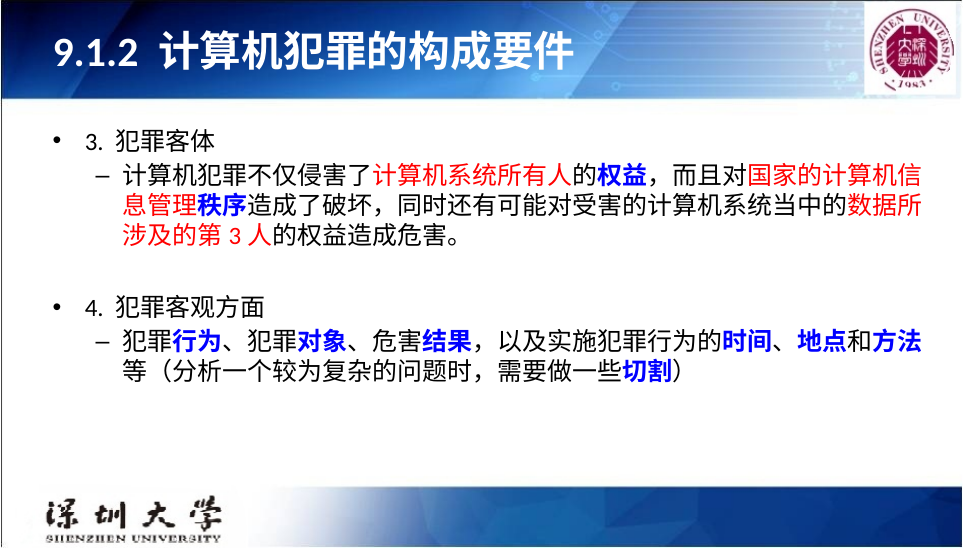

# 9.1.2 计算机犯罪的构成要件
3. 犯罪客体
计算机犯罪不仅侵害了计算机系统所有人的权益，而且对国家的计算机信息管理秩序造成了破坏，同时还有可能对受害的计算机系统当中的数据所涉及的第3人的权益造成危害。

4. 犯罪客观方面
犯罪行为、犯罪对象、危害结果，以及实施犯罪行为的时间、地点和方法等（分析一个较为复杂的问题时，需要做一些切割）
318